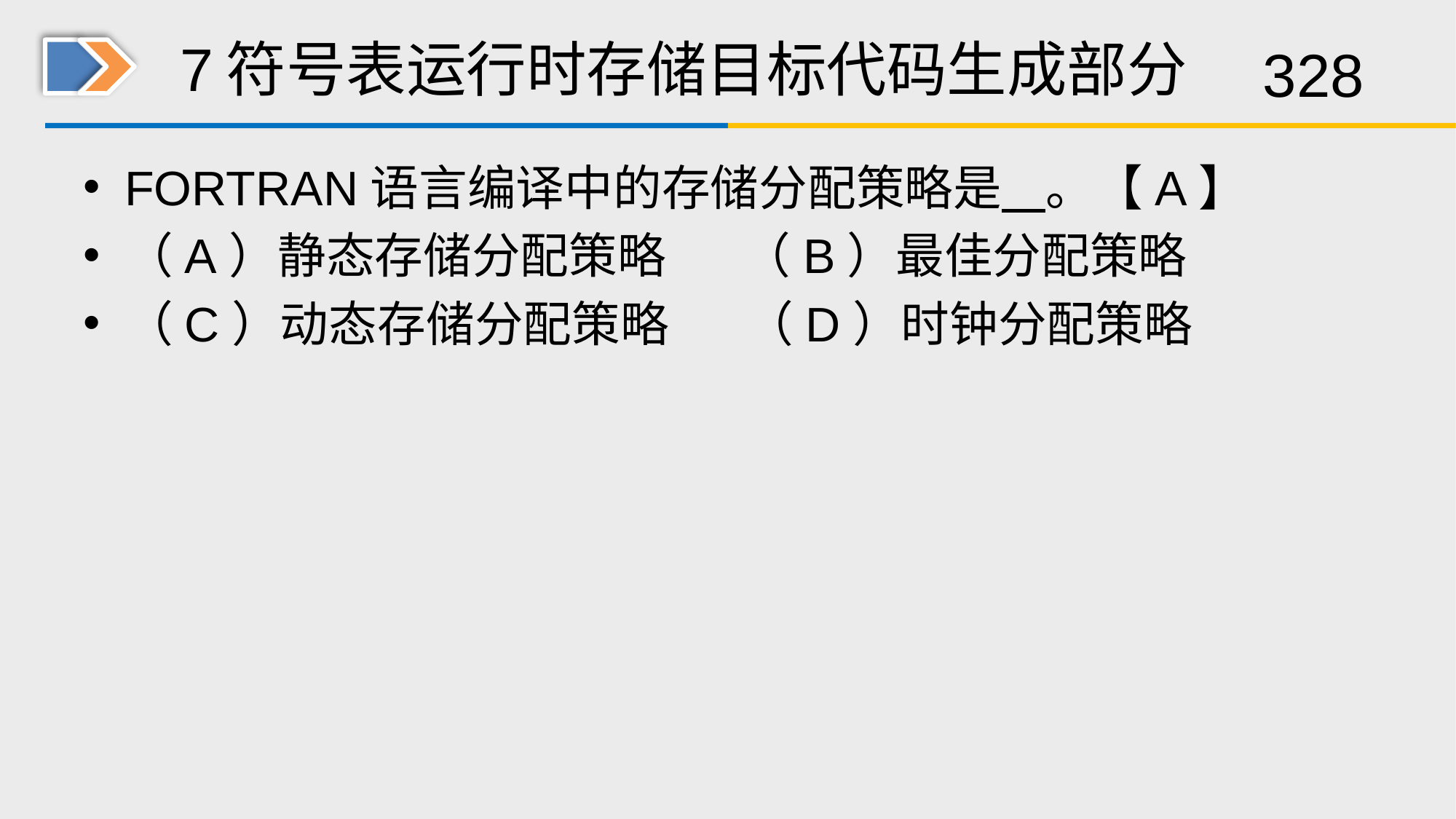

# 7符号表运行时存储目标代码生成部分
328
FORTRAN语言编译中的存储分配策略是    。【A】
（A）静态存储分配策略       （B）最佳分配策略
（C）动态存储分配策略       （D）时钟分配策略